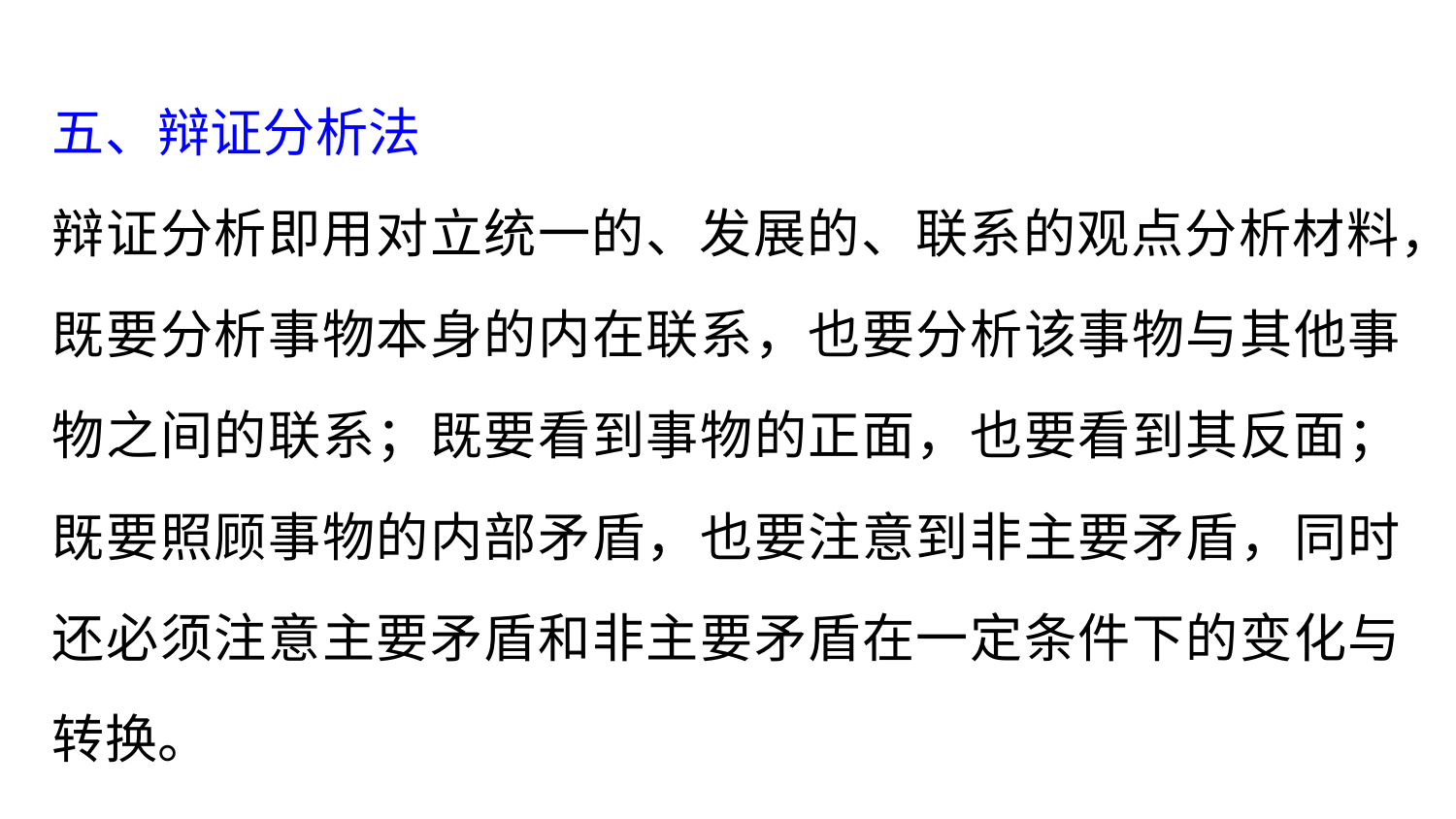

五、辩证分析法
辩证分析即用对立统一的、发展的、联系的观点分析材料，既要分析事物本身的内在联系，也要分析该事物与其他事物之间的联系；既要看到事物的正面，也要看到其反面；既要照顾事物的内部矛盾，也要注意到非主要矛盾，同时还必须注意主要矛盾和非主要矛盾在一定条件下的变化与转换。